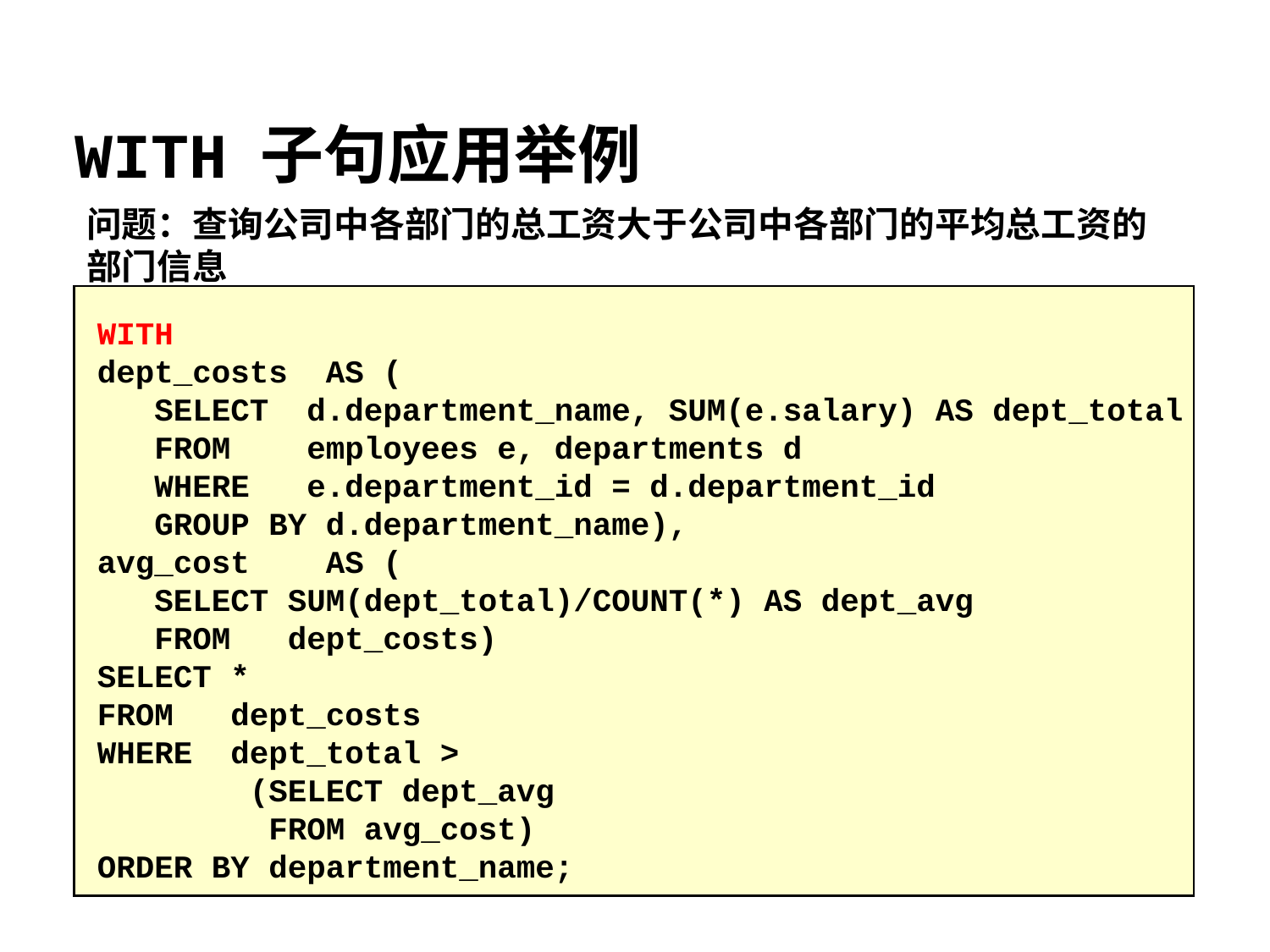

# WITH 子句应用举例
问题：查询公司中各部门的总工资大于公司中各部门的平均总工资的部门信息

WITH
dept_costs  AS (
   SELECT  d.department_name, SUM(e.salary) AS dept_total
   FROM    employees e, departments d
   WHERE   e.department_id = d.department_id
   GROUP BY d.department_name),
avg_cost    AS (
   SELECT SUM(dept_total)/COUNT(*) AS dept_avg
   FROM   dept_costs)
SELECT *
FROM   dept_costs
WHERE  dept_total >
        (SELECT dept_avg
         FROM avg_cost)
ORDER BY department_name;